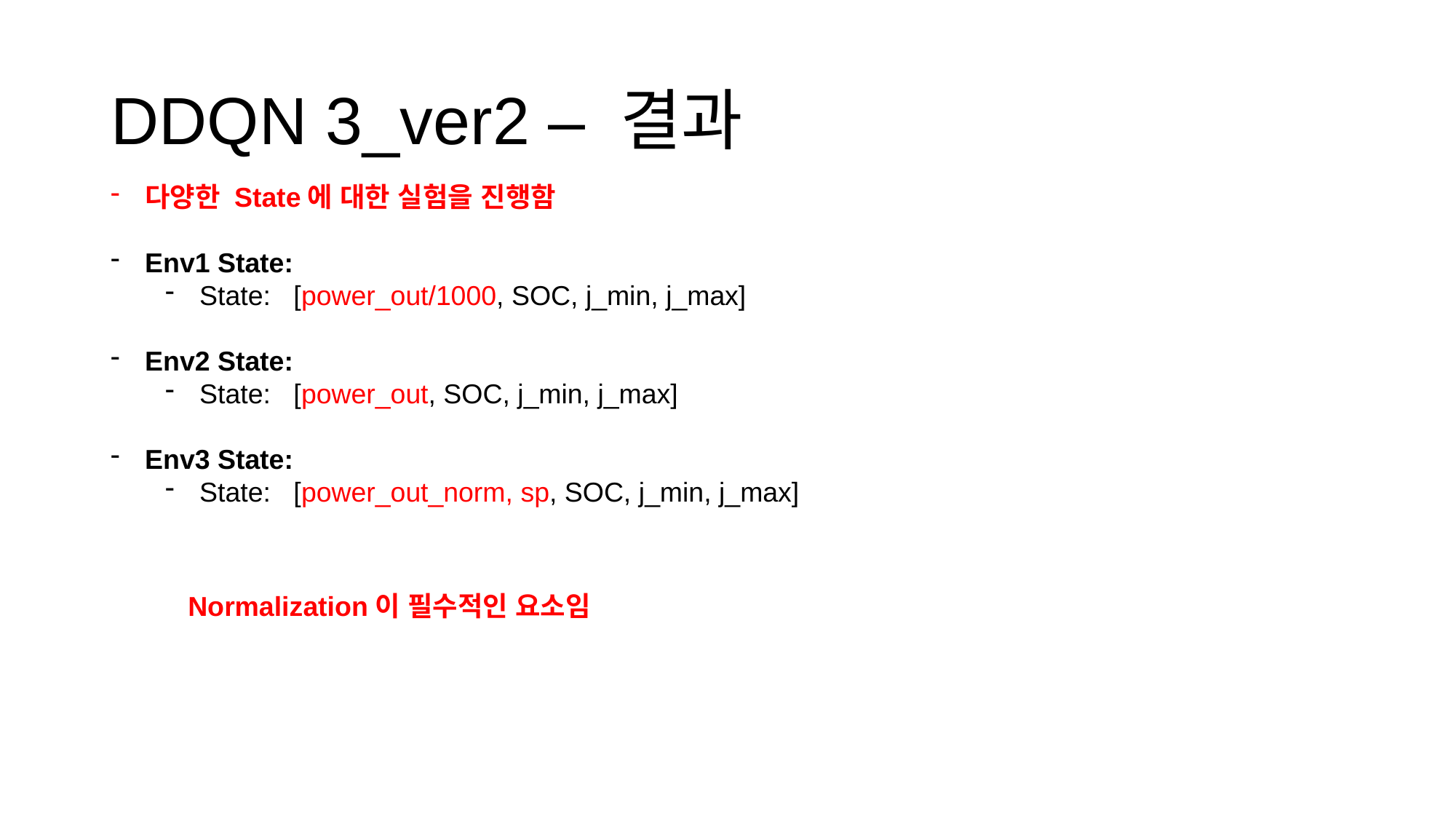

# DDQN 3_ver2 – 결과
다양한 State에 대한 실험을 진행함

Env1 State:
State:   [power_out/1000, SOC, j_min, j_max]

Env2 State:
State:   [power_out, SOC, j_min, j_max]

Env3 State:
State:   [power_out_norm, sp, SOC, j_min, j_max]

Normalization이 필수적인 요소임